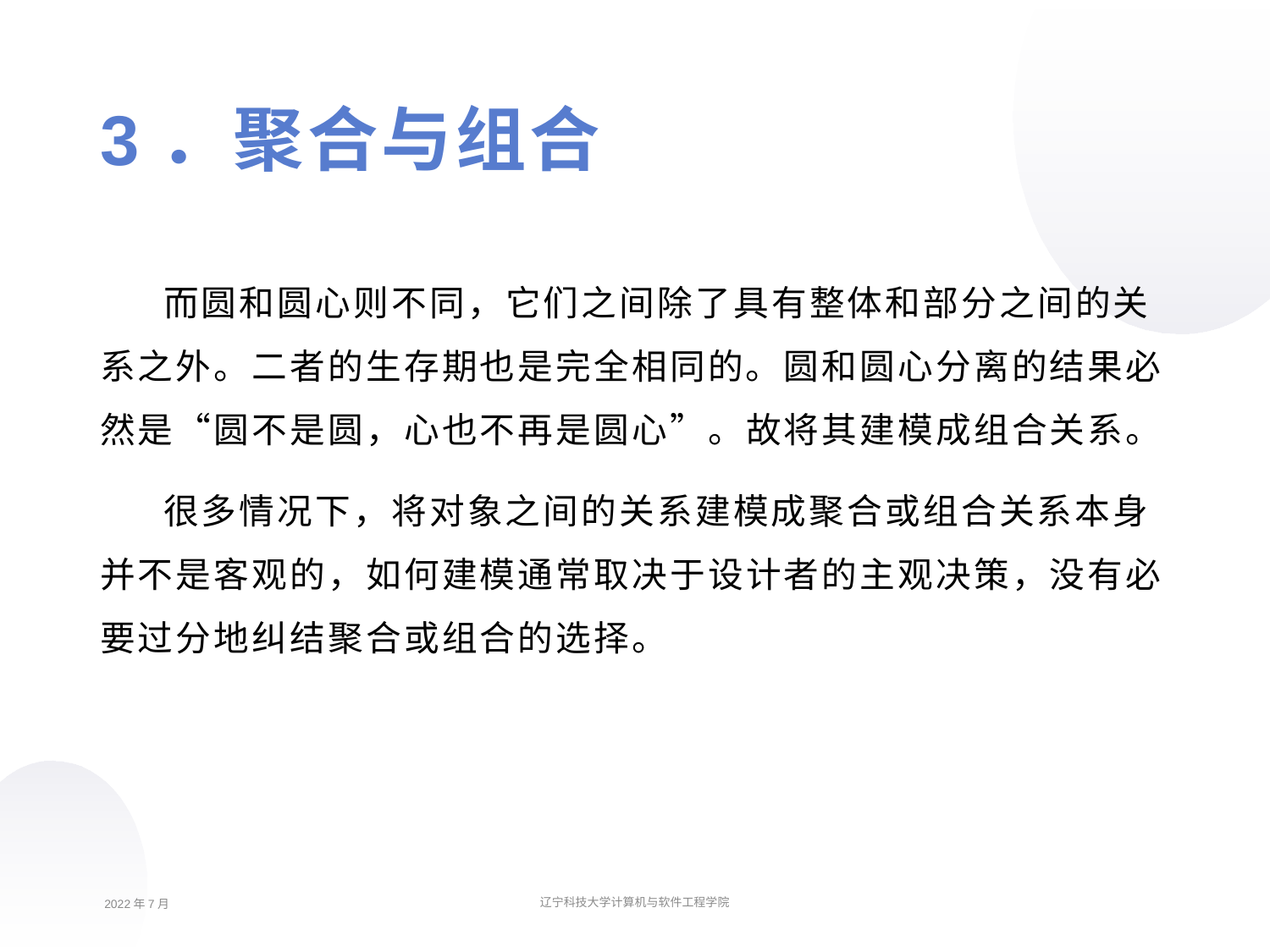

3．聚合与组合
而圆和圆心则不同，它们之间除了具有整体和部分之间的关系之外。二者的生存期也是完全相同的。圆和圆心分离的结果必然是“圆不是圆，心也不再是圆心”。故将其建模成组合关系。
很多情况下，将对象之间的关系建模成聚合或组合关系本身并不是客观的，如何建模通常取决于设计者的主观决策，没有必要过分地纠结聚合或组合的选择。

2022年7月
辽宁科技大学计算机与软件工程学院
29